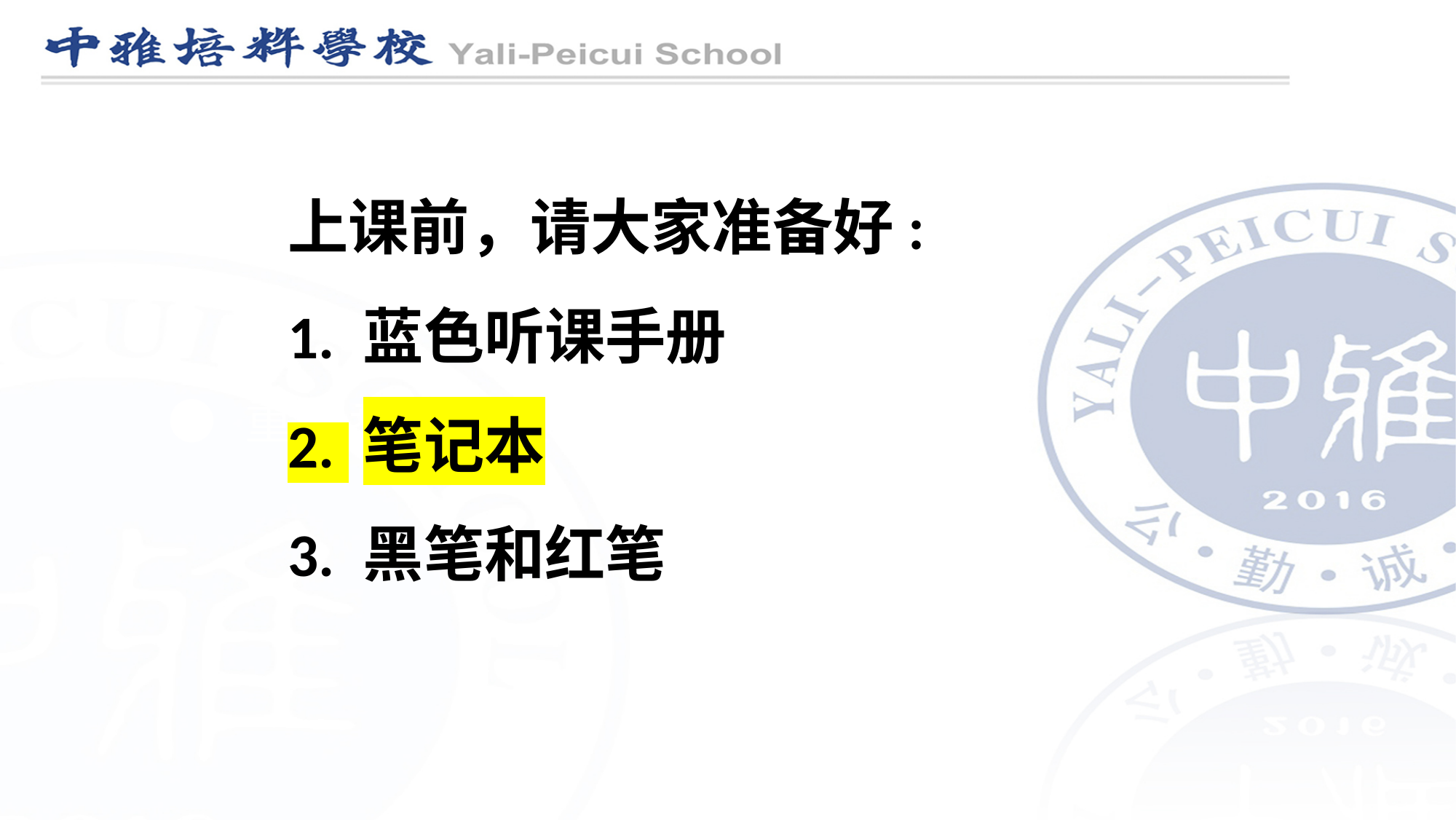

上课前，请大家准备好:
1. 蓝色听课手册
2. 笔记本
3. 黑笔和红笔

● 重难考点过关
●一词多义专练